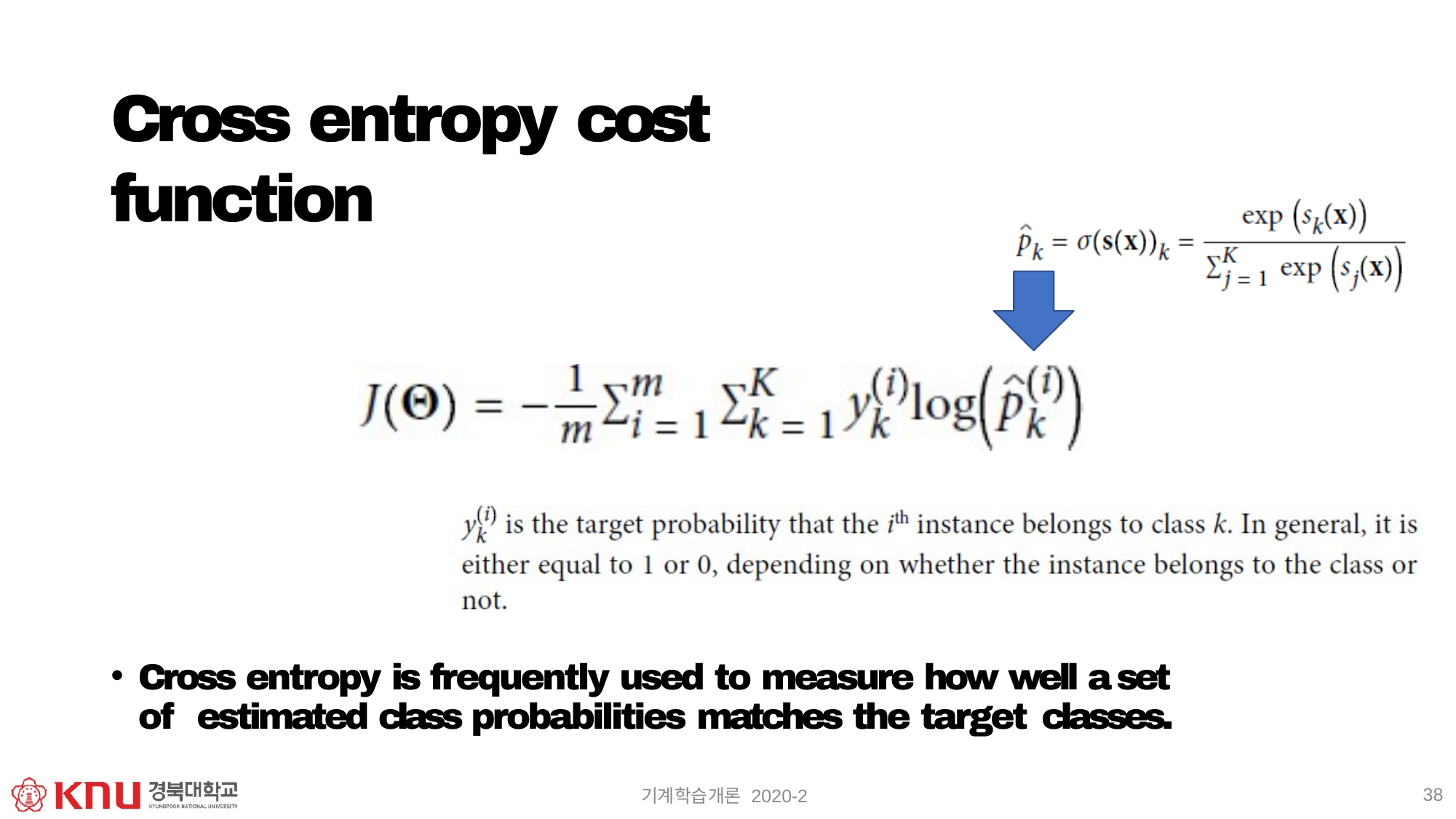

# Cross entropy cost function

Cross entropy is frequently used to measure how well a set of  estimated class probabilities matches the target classes.
38
기계학습개론 2020-2